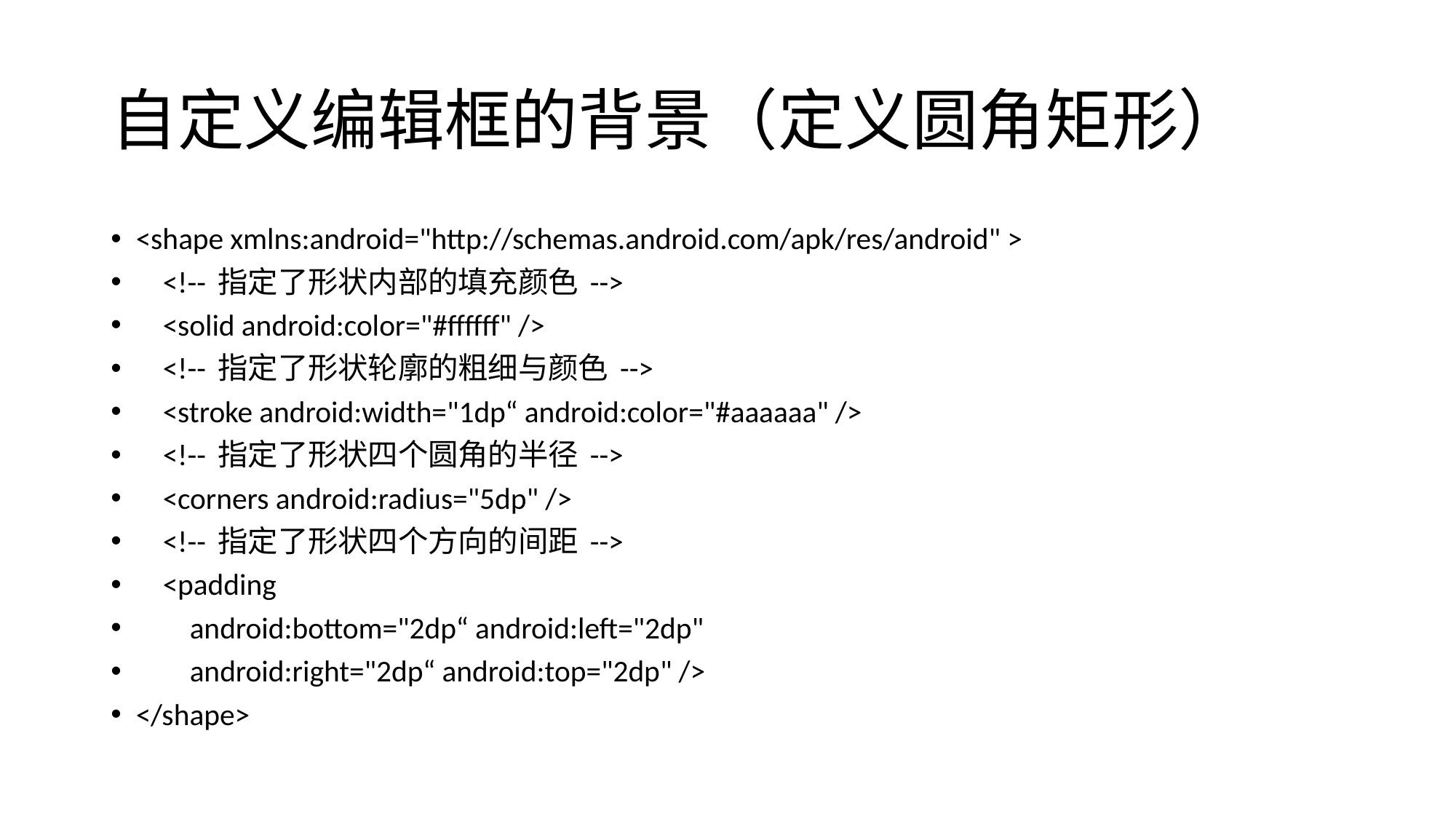

# 自定义编辑框的背景（定义圆角矩形）
<shape xmlns:android="http://schemas.android.com/apk/res/android" >
    <!-- 指定了形状内部的填充颜色 -->
    <solid android:color="#ffffff" />
    <!-- 指定了形状轮廓的粗细与颜色 -->
    <stroke android:width="1dp“ android:color="#aaaaaa" />
    <!-- 指定了形状四个圆角的半径 -->
    <corners android:radius="5dp" />
    <!-- 指定了形状四个方向的间距 -->
    <padding
        android:bottom="2dp“ android:left="2dp"
        android:right="2dp“ android:top="2dp" />
</shape>